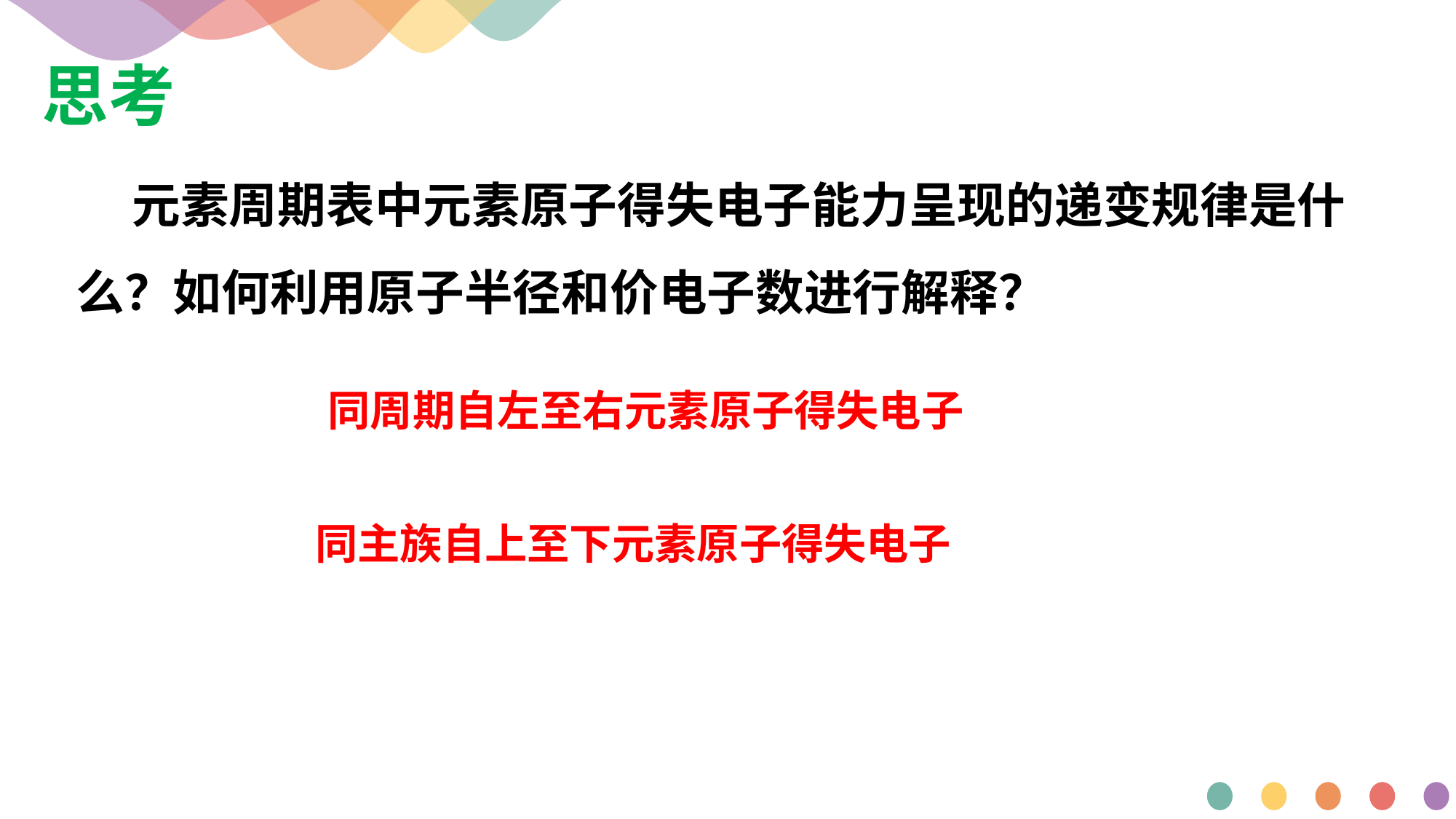

思考
    元素周期表中元素原子得失电子能力呈现的递变规律是什么？如何利用原子半径和价电子数进行解释？
同周期自左至右元素原子得失电子
同主族自上至下元素原子得失电子